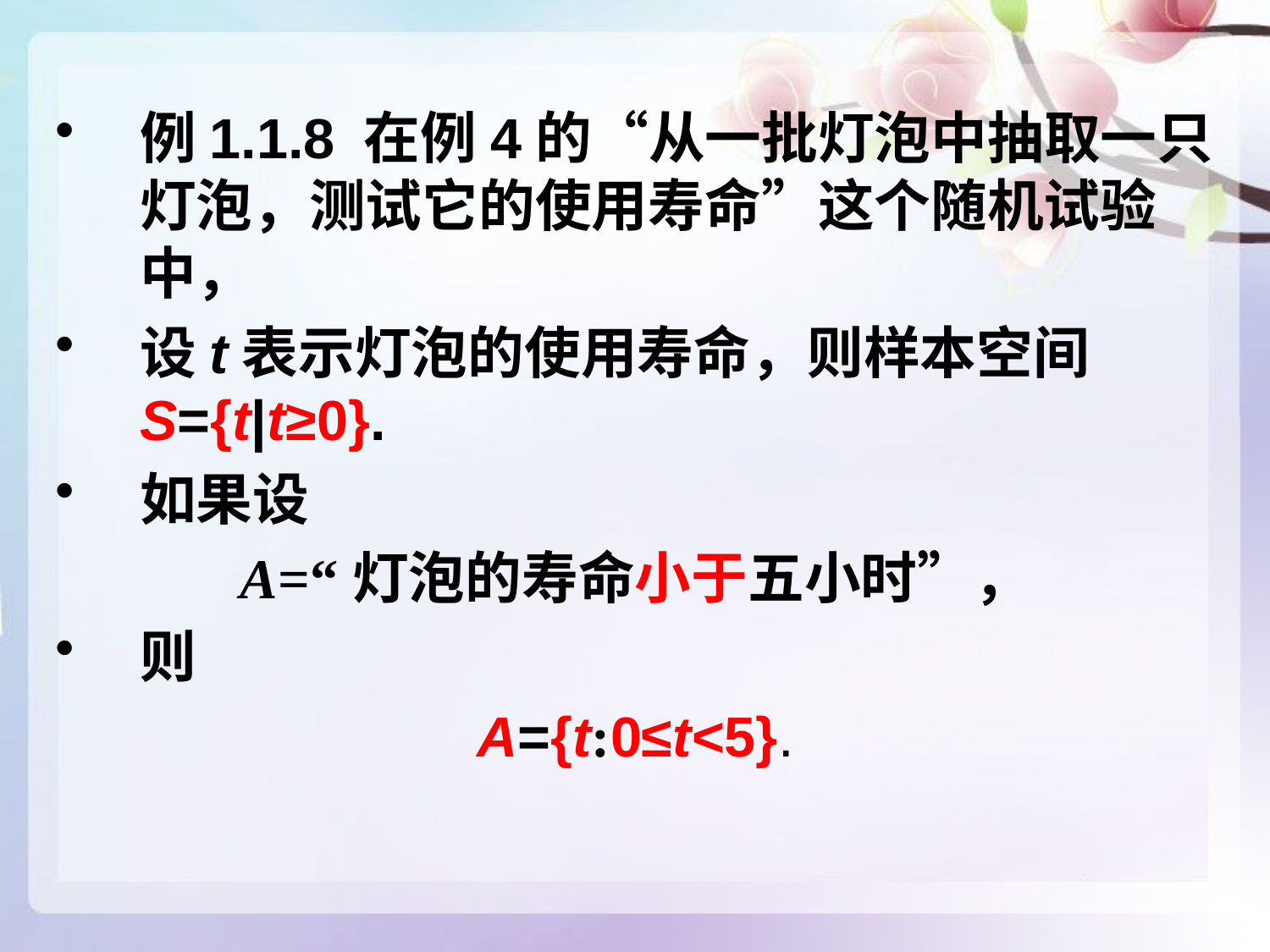

例1.1.8 在例4的“从一批灯泡中抽取一只灯泡，测试它的使用寿命”这个随机试验中，
设t表示灯泡的使用寿命，则样本空间S={t|t≥0}.
如果设
A=“灯泡的寿命小于五小时”，
则
A={t:0≤t<5}.